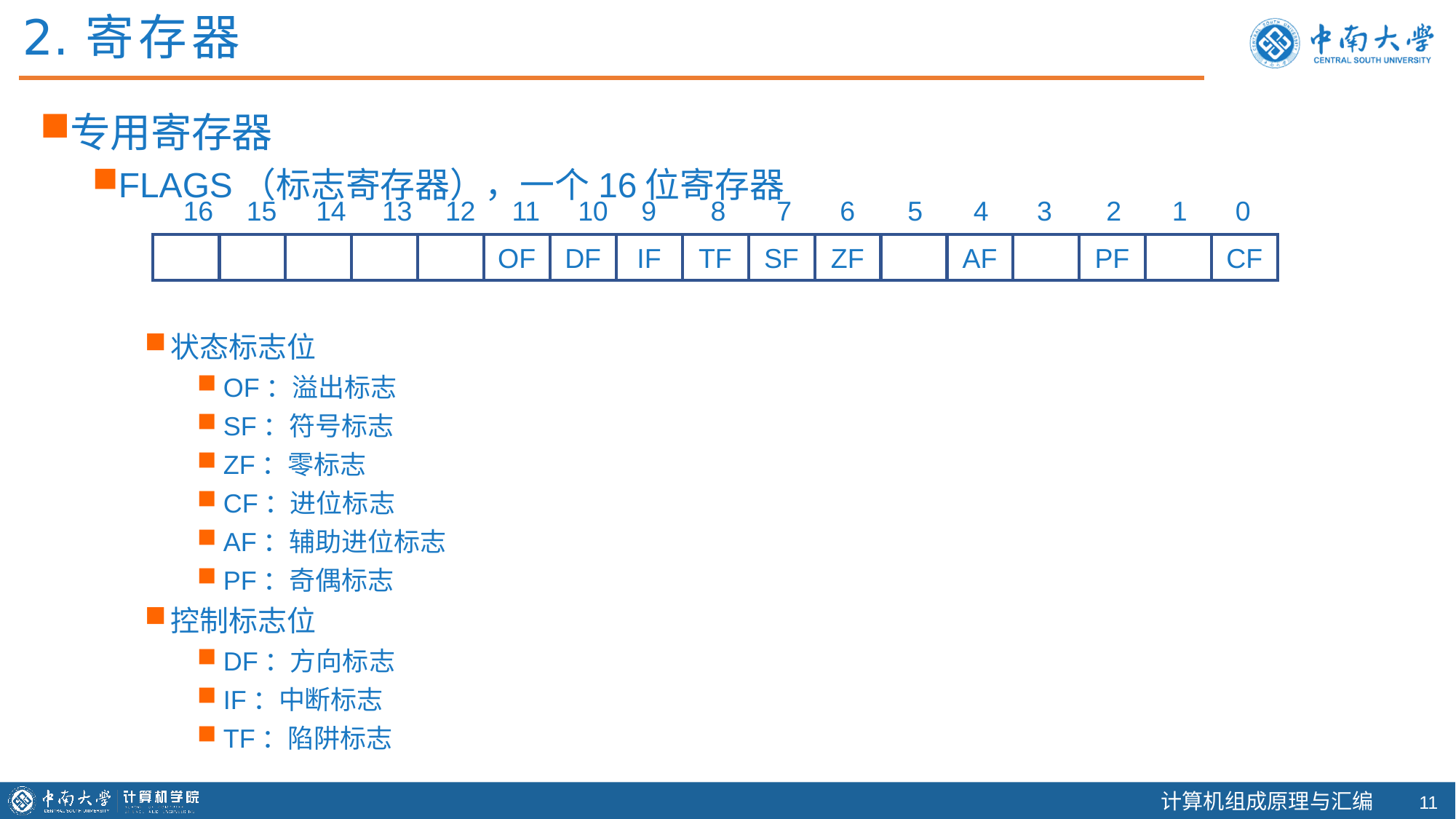

2.寄存器
专用寄存器
FLAGS（标志寄存器），一个16位寄存器

状态标志位
OF：溢出标志
SF：符号标志
ZF：零标志
CF：进位标志
AF：辅助进位标志
PF：奇偶标志
控制标志位
DF：方向标志
IF：中断标志
TF：陷阱标志

16
15
14
13
12
11
10
9
8
7
6
5
4
3
2
1
0

OF
DF
IF
TF
SF
ZF

AF

PF

CF
11